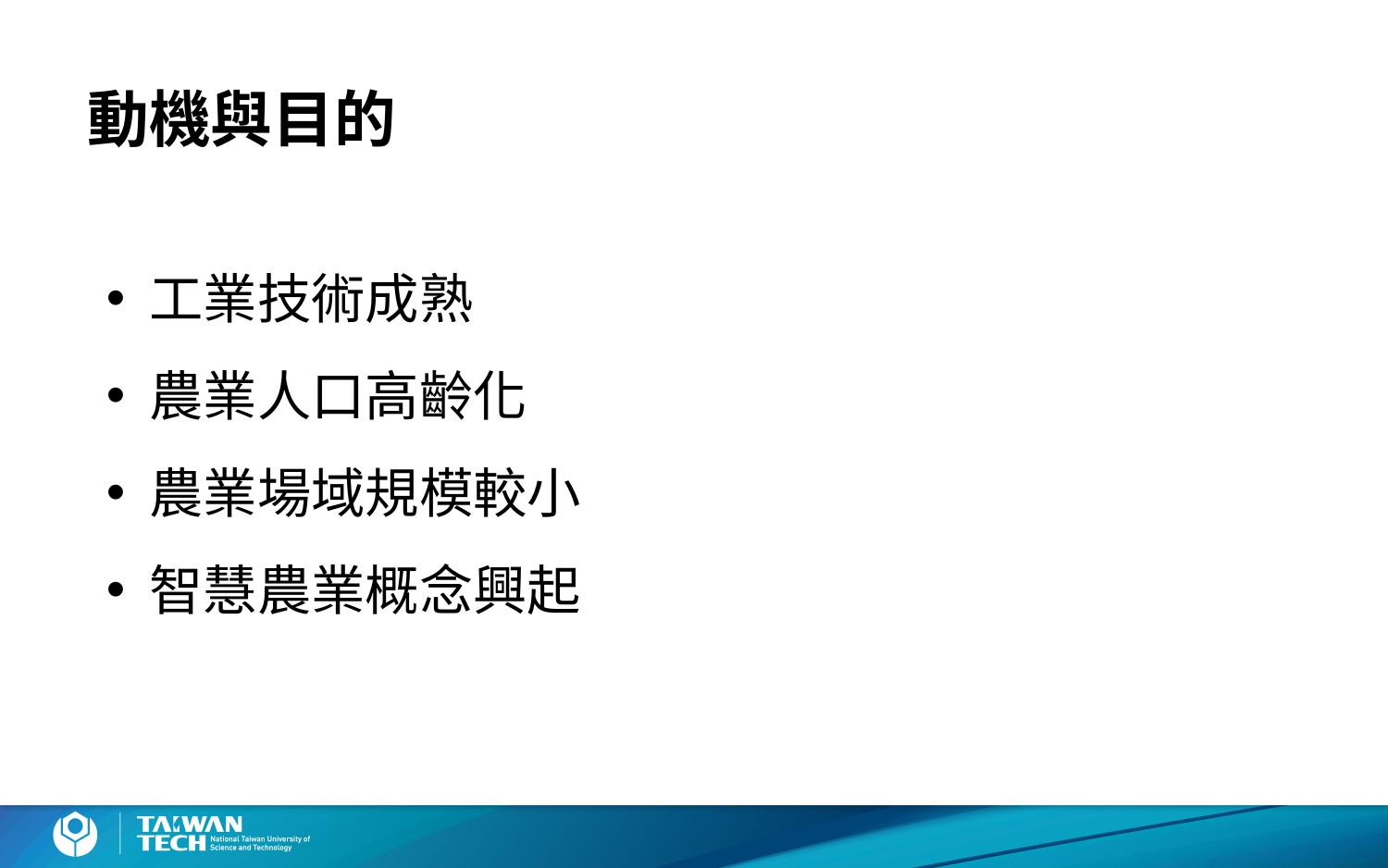

動機與目的
工業技術成熟
農業人口高齡化
農業場域規模較小
智慧農業概念興起